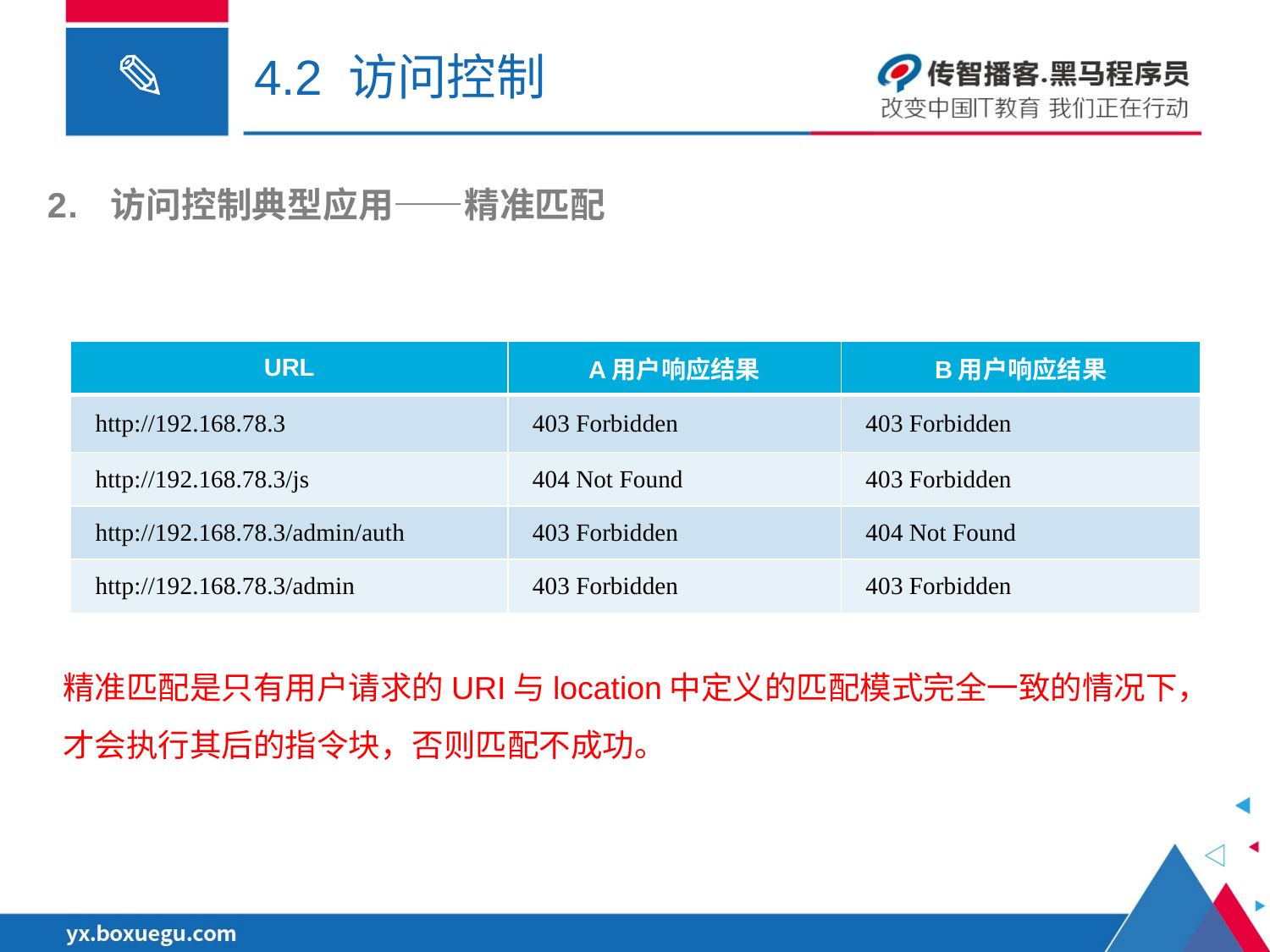

# 4.2 访问控制
访问控制典型应用——精准匹配
| URL | A用户响应结果 | B用户响应结果 |
| --- | --- | --- |
| http://192.168.78.3 | 403 Forbidden | 403 Forbidden |
| http://192.168.78.3/js | 404 Not Found | 403 Forbidden |
| http://192.168.78.3/admin/auth | 403 Forbidden | 404 Not Found |
| http://192.168.78.3/admin | 403 Forbidden | 403 Forbidden |
精准匹配是只有用户请求的URI与location中定义的匹配模式完全一致的情况下，才会执行其后的指令块，否则匹配不成功。